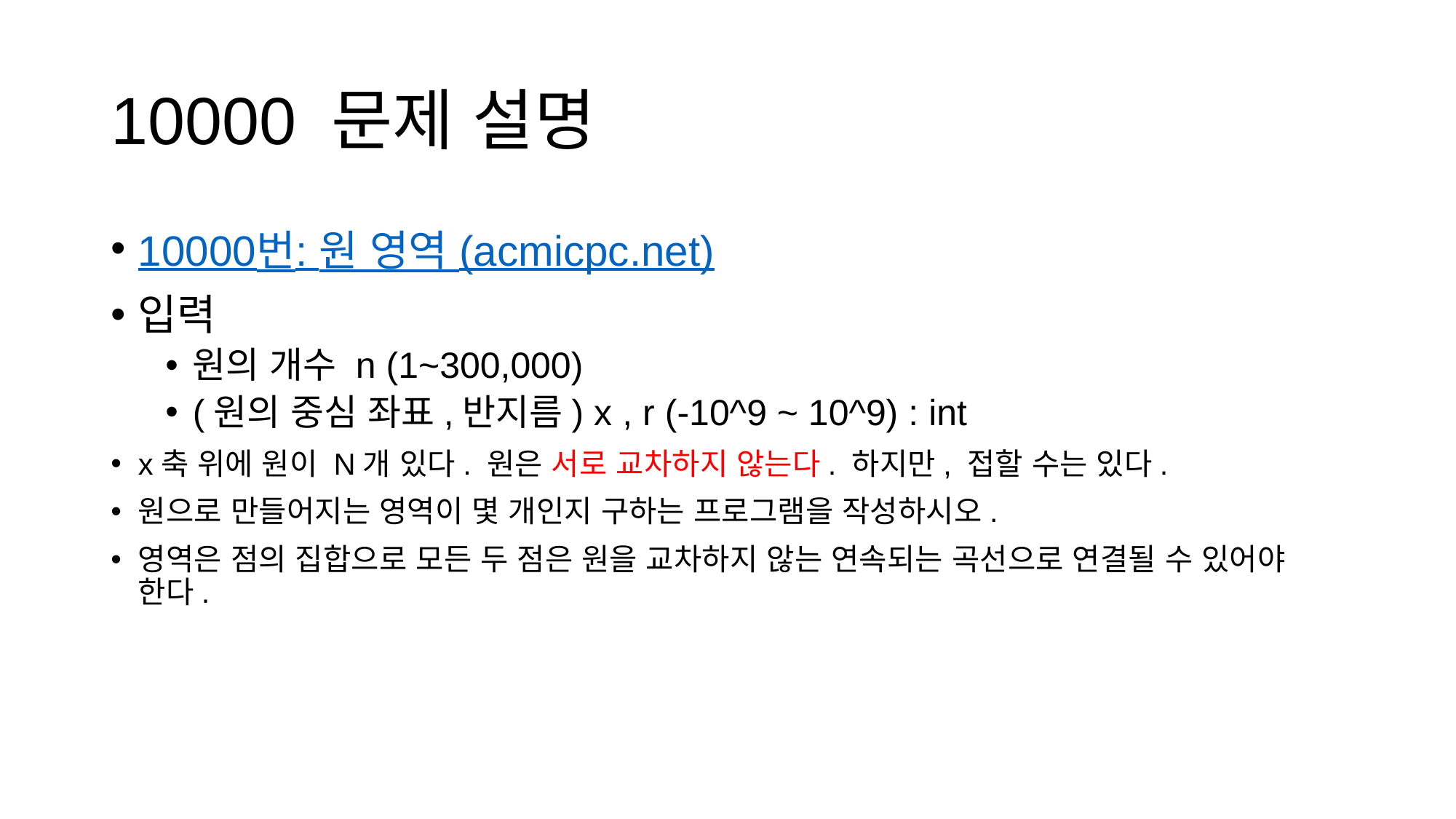

# 10000 문제 설명
10000번: 원 영역 (acmicpc.net)
입력
원의 개수 n (1~300,000)
(원의 중심 좌표,반지름) x , r (-10^9 ~ 10^9) : int
x축 위에 원이 N개 있다. 원은 서로 교차하지 않는다. 하지만, 접할 수는 있다.
원으로 만들어지는 영역이 몇 개인지 구하는 프로그램을 작성하시오.
영역은 점의 집합으로 모든 두 점은 원을 교차하지 않는 연속되는 곡선으로 연결될 수 있어야 한다.